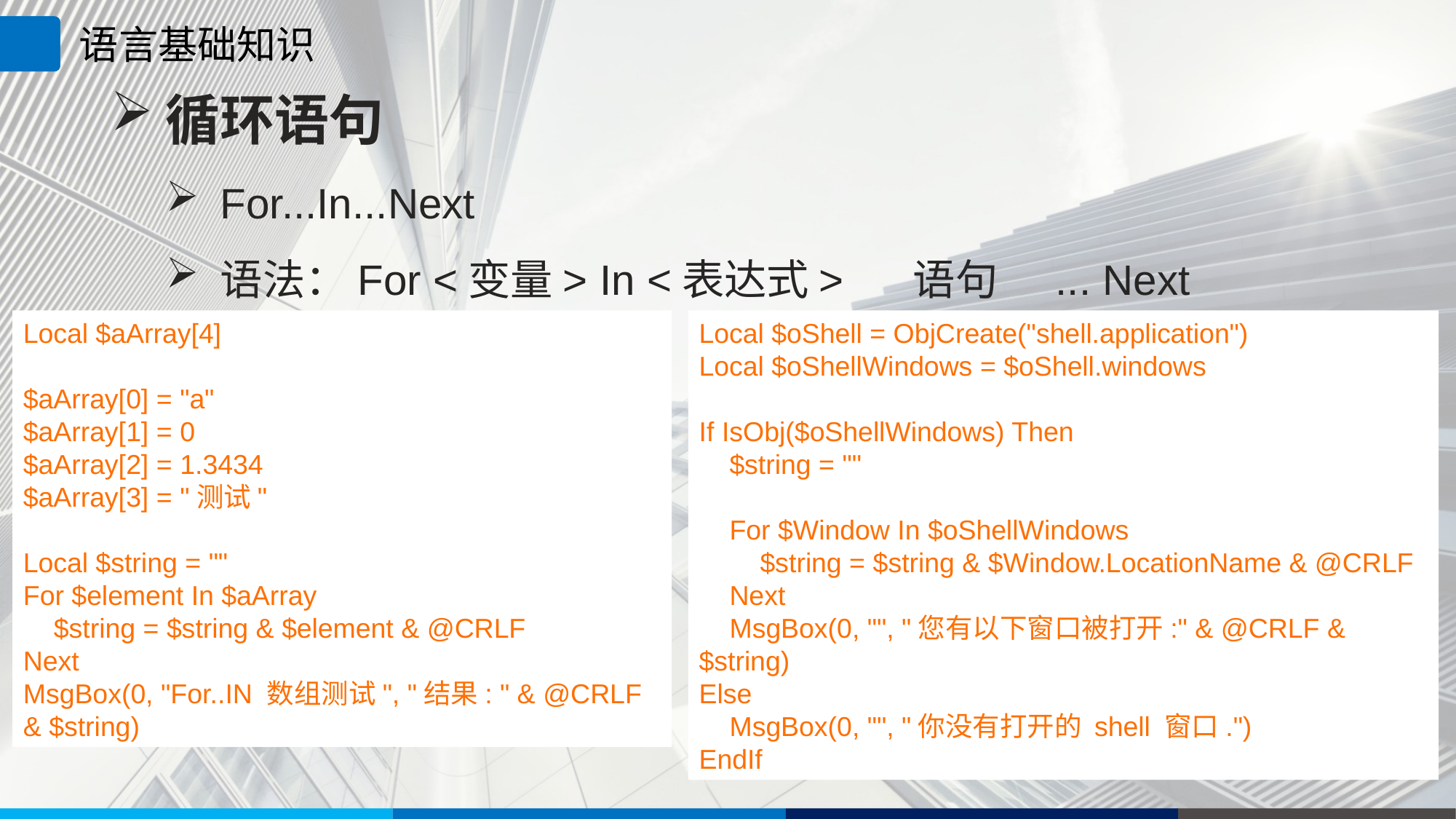

语言基础知识

循环语句
For...In...Next
语法：For <变量> In <表达式>     语句     ... Next
Local $aArray[4]

$aArray[0] = "a"
$aArray[1] = 0
$aArray[2] = 1.3434
$aArray[3] = "测试"

Local $string = ""
For $element In $aArray
    $string = $string & $element & @CRLF
Next
MsgBox(0, "For..IN 数组测试", "结果: " & @CRLF & $string)
Local $oShell = ObjCreate("shell.application")
Local $oShellWindows = $oShell.windows

If IsObj($oShellWindows) Then
    $string = ""

    For $Window In $oShellWindows
        $string = $string & $Window.LocationName & @CRLF
    Next
    MsgBox(0, "", "您有以下窗口被打开:" & @CRLF & $string)
Else
    MsgBox(0, "", "你没有打开的 shell 窗口.")
EndIf